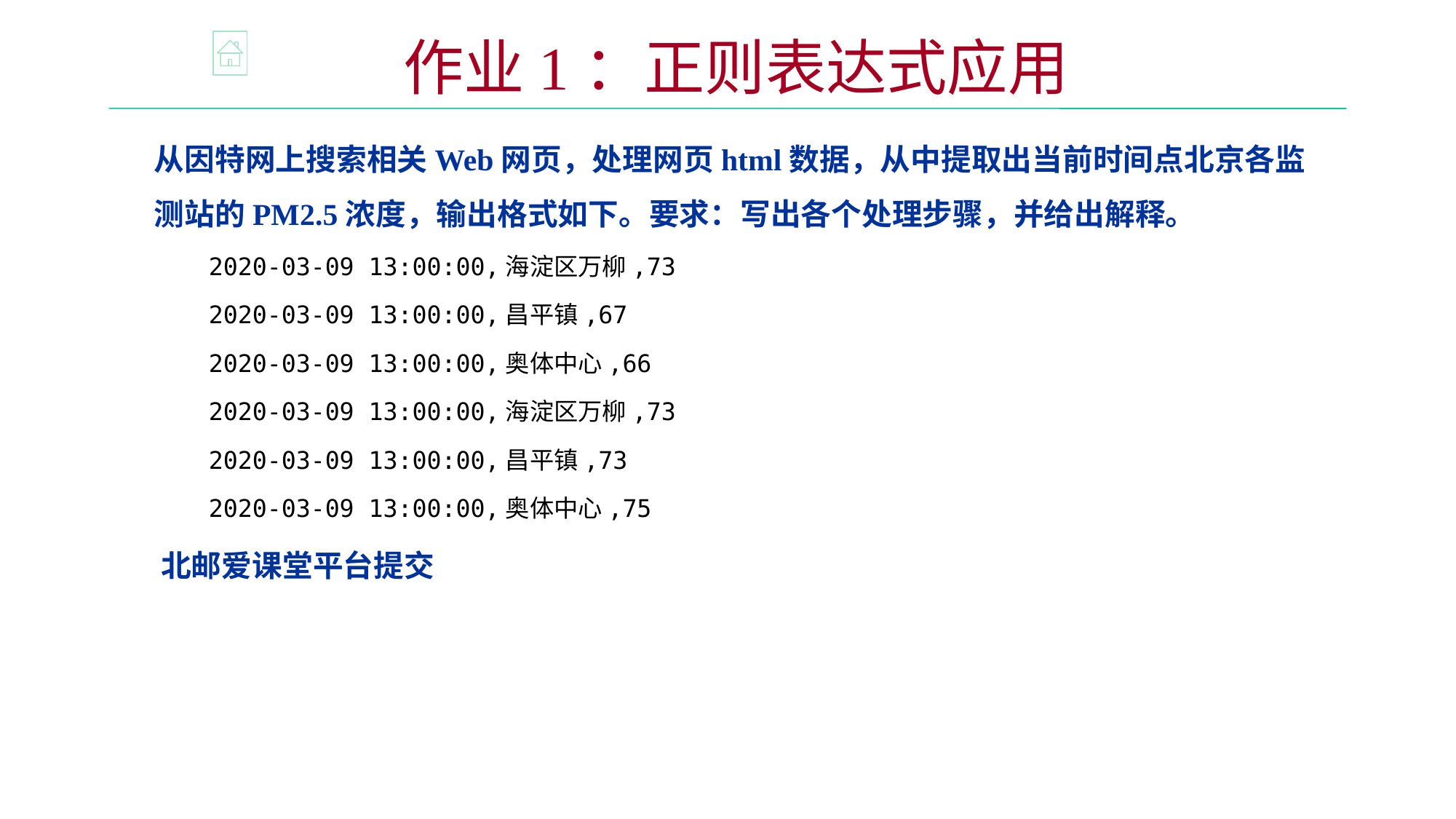

# 作业1：正则表达式应用

从因特网上搜索相关Web网页，处理网页html数据，从中提取出当前时间点北京各监测站的PM2.5浓度，输出格式如下。要求：写出各个处理步骤，并给出解释。
2020-03-09 13:00:00,海淀区万柳,73
2020-03-09 13:00:00,昌平镇,67
2020-03-09 13:00:00,奥体中心,66
2020-03-09 13:00:00,海淀区万柳,73
2020-03-09 13:00:00,昌平镇,73
2020-03-09 13:00:00,奥体中心,75
北邮爱课堂平台提交